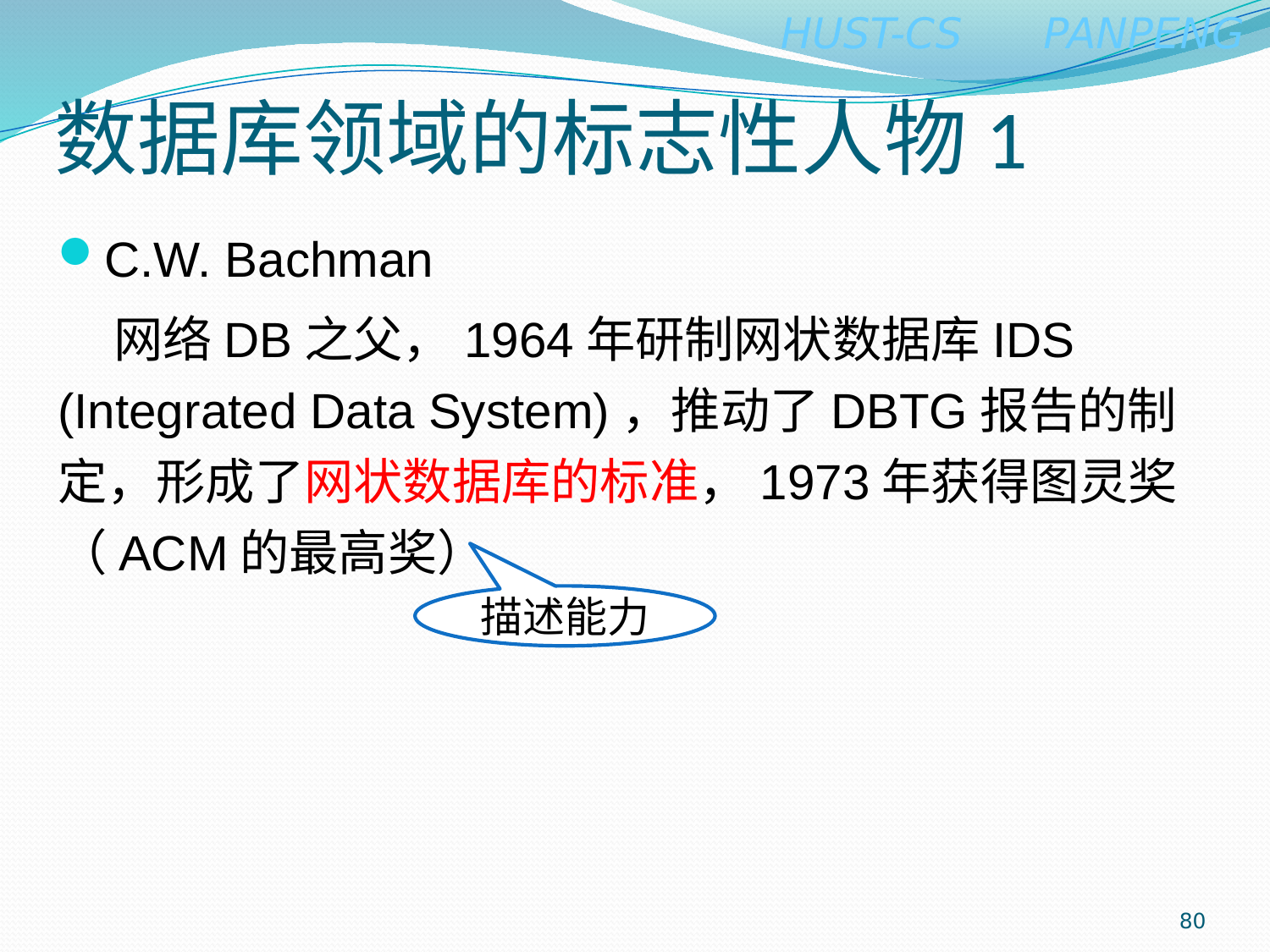

# 数据库领域的标志性人物1
C.W. Bachman
    网络DB之父，1964年研制网状数据库IDS (Integrated Data System)，推动了DBTG报告的制定，形成了网状数据库的标准，1973年获得图灵奖（ACM的最高奖）。
描述能力
80